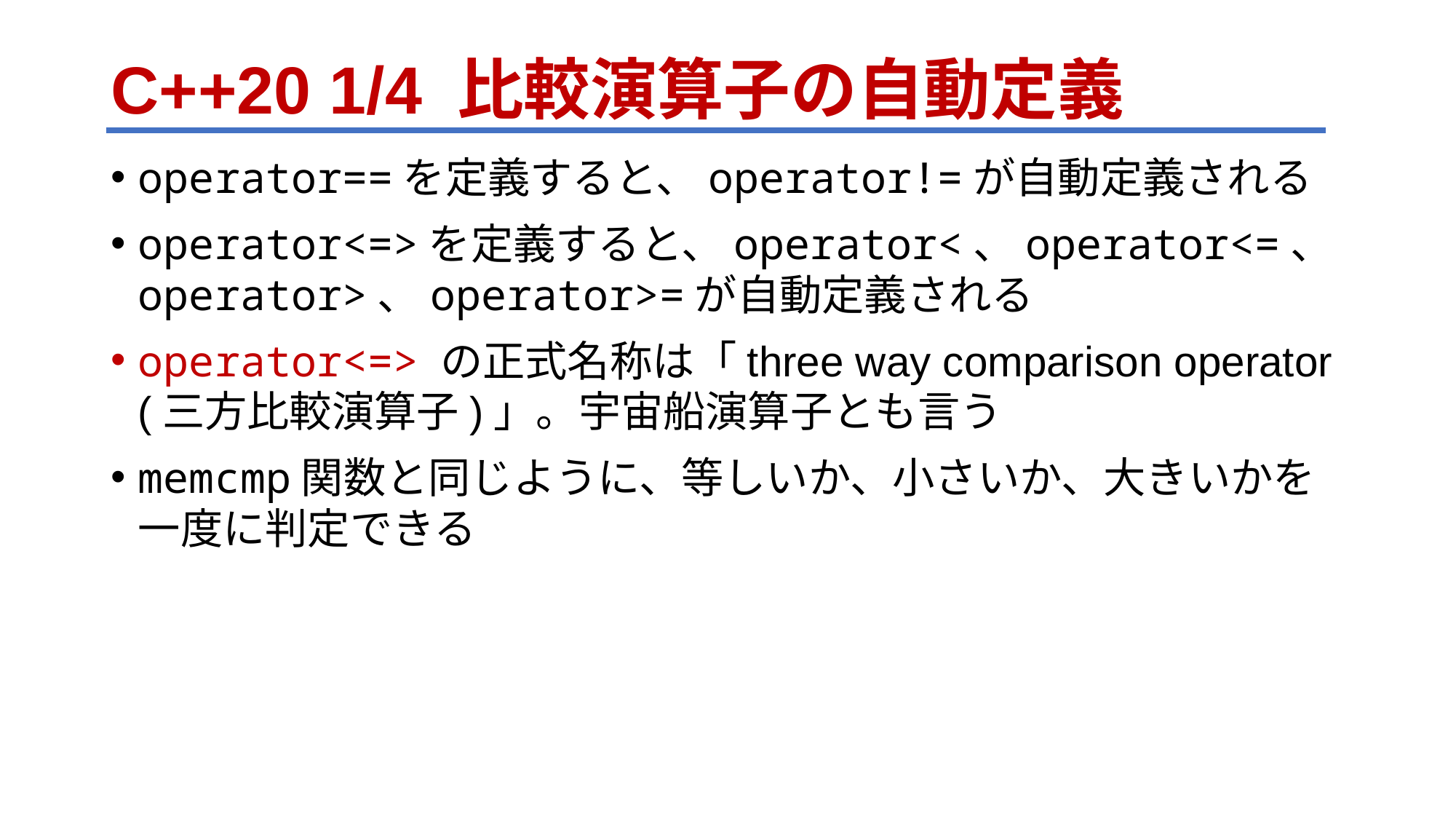

# C++20 1/4 比較演算子の自動定義
operator==を定義すると、operator!=が自動定義される
operator<=>を定義すると、operator<、operator<=、operator>、operator>=が自動定義される
operator<=> の正式名称は「three way comparison operator (三方比較演算子)」。宇宙船演算子とも言う
memcmp関数と同じように、等しいか、小さいか、大きいかを
一度に判定できる